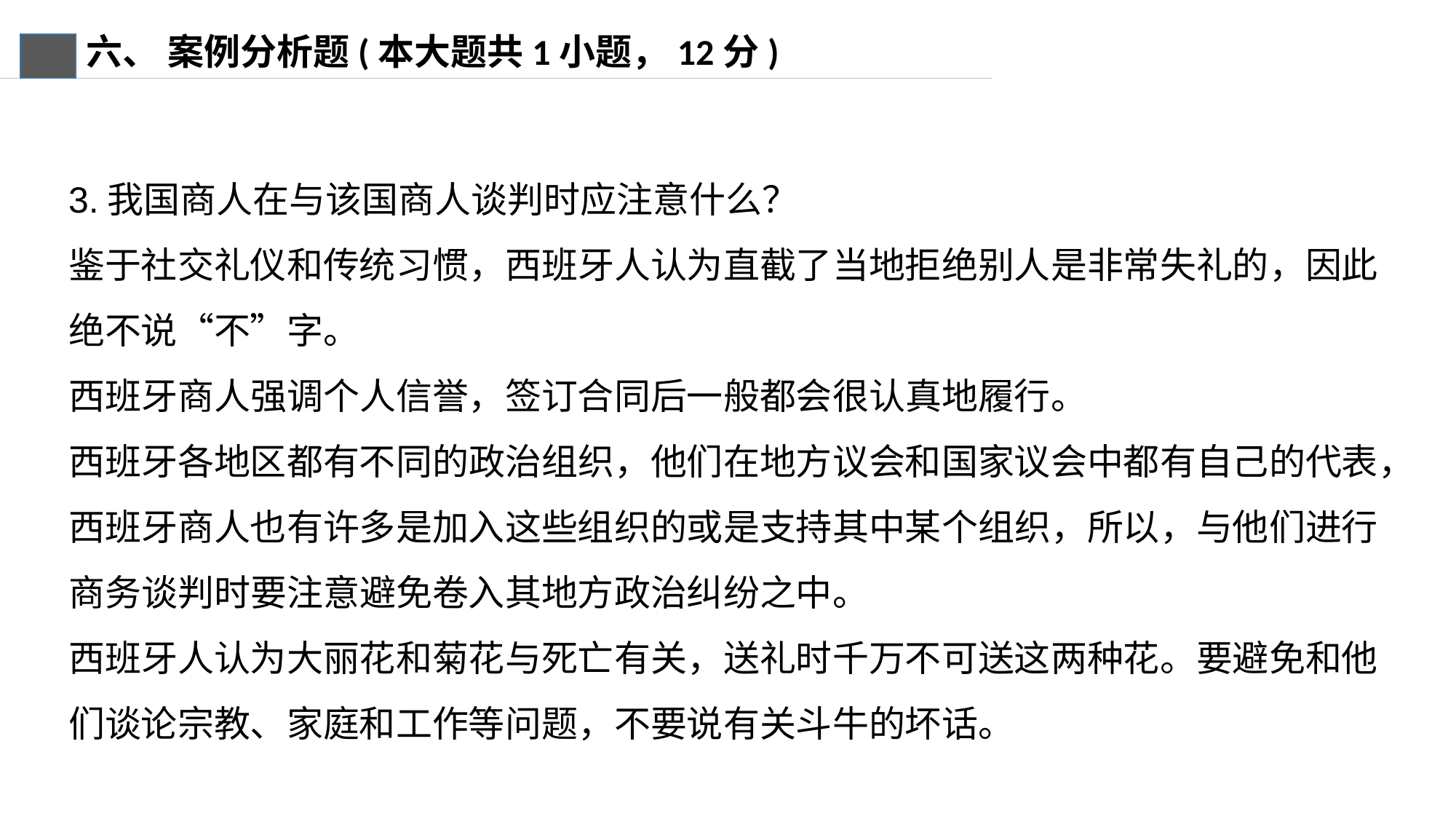

六、 案例分析题(本大题共1小题，12分)

3.我国商人在与该国商人谈判时应注意什么？
鉴于社交礼仪和传统习惯，西班牙人认为直截了当地拒绝别人是非常失礼的，因此绝不说“不”字。
西班牙商人强调个人信誉，签订合同后一般都会很认真地履行。
西班牙各地区都有不同的政治组织，他们在地方议会和国家议会中都有自己的代表，西班牙商人也有许多是加入这些组织的或是支持其中某个组织，所以，与他们进行商务谈判时要注意避免卷入其地方政治纠纷之中。
西班牙人认为大丽花和菊花与死亡有关，送礼时千万不可送这两种花。要避免和他们谈论宗教、家庭和工作等问题，不要说有关斗牛的坏话。